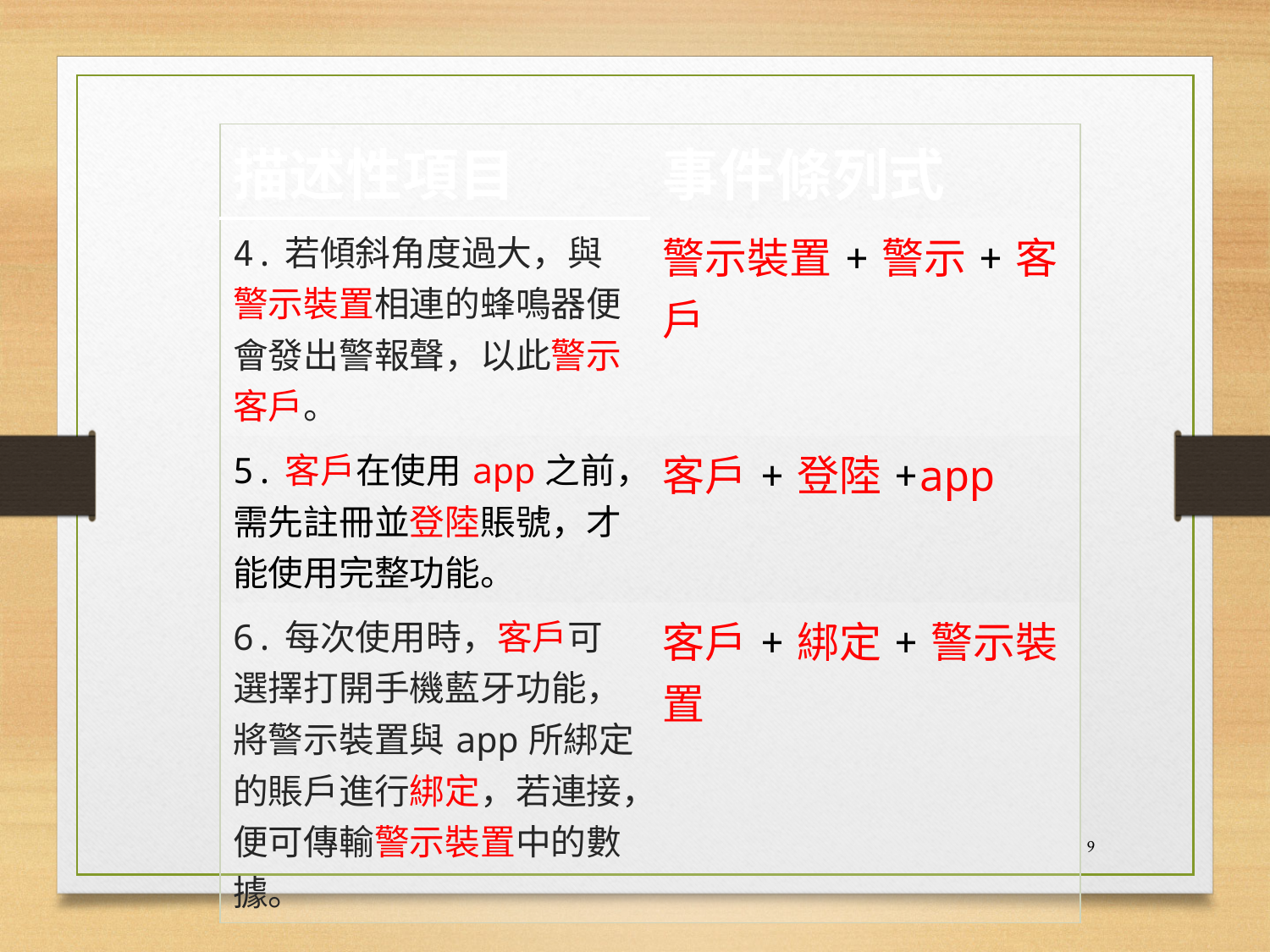

| 描述性項目 | 事件條列式 |
| --- | --- |
| 4.若傾斜角度過大，與警示裝置相連的蜂鳴器便會發出警報聲，以此警示客戶。 | 警示裝置+警示+客戶 |
| 5.客戶在使用app之前，需先註冊並登陸賬號，才能使用完整功能。 | 客戶+登陸+app |
| 6.每次使用時，客戶可選擇打開手機藍牙功能，將警示裝置與app所綁定的賬戶進行綁定，若連接，便可傳輸警示裝置中的數據。 | 客戶+綁定+警示裝置 |
9